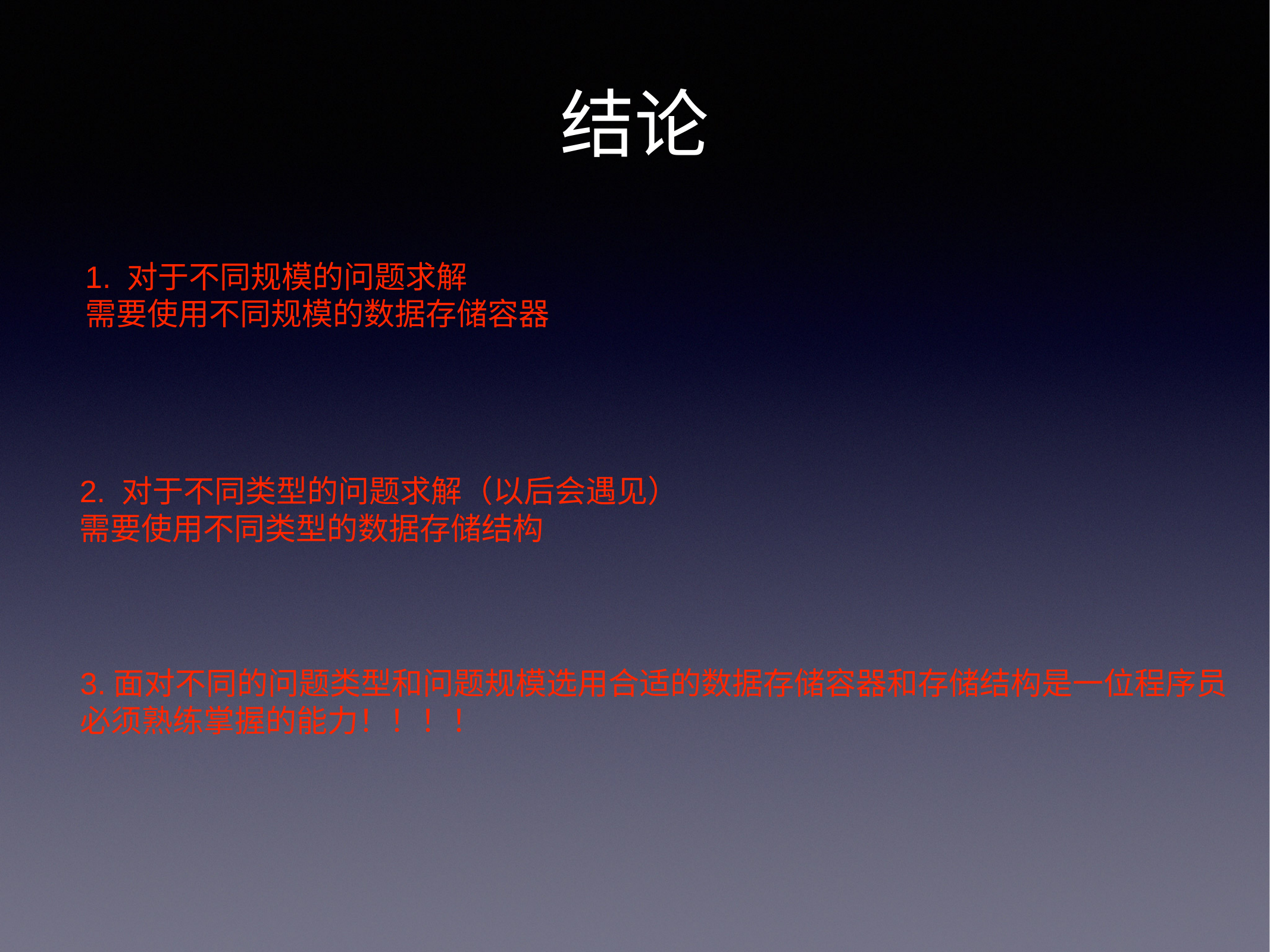

结论
1. 对于不同规模的问题求解
需要使用不同规模的数据存储容器
2. 对于不同类型的问题求解（以后会遇见）
需要使用不同类型的数据存储结构
3.面对不同的问题类型和问题规模选用合适的数据存储容器和存储结构是一位程序员
必须熟练掌握的能力！！！！